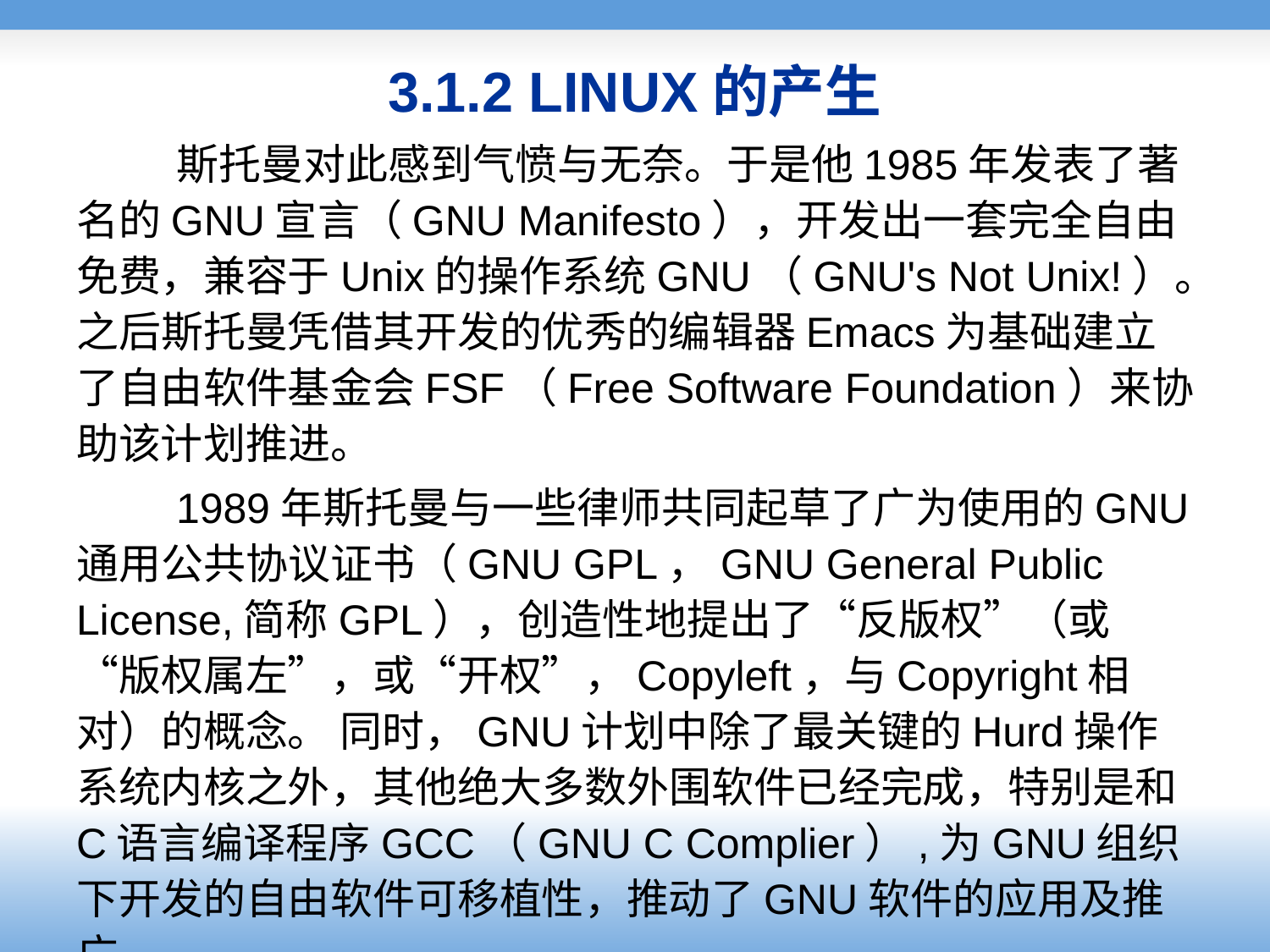

# 3.1.2 LINUX的产生
斯托曼对此感到气愤与无奈。于是他1985年发表了著名的GNU宣言（GNU Manifesto），开发出一套完全自由免费，兼容于Unix的操作系统GNU（GNU's Not Unix!）。之后斯托曼凭借其开发的优秀的编辑器Emacs为基础建立了自由软件基金会FSF（Free Software Foundation）来协助该计划推进。
1989年斯托曼与一些律师共同起草了广为使用的GNU通用公共协议证书（GNU GPL，GNU General Public License,简称GPL），创造性地提出了“反版权”（或“版权属左”，或“开权”，Copyleft，与Copyright相对）的概念。 同时，GNU计划中除了最关键的Hurd操作系统内核之外，其他绝大多数外围软件已经完成，特别是和C语言编译程序GCC（GNU C Complier）,为GNU组织下开发的自由软件可移植性，推动了GNU软件的应用及推广。